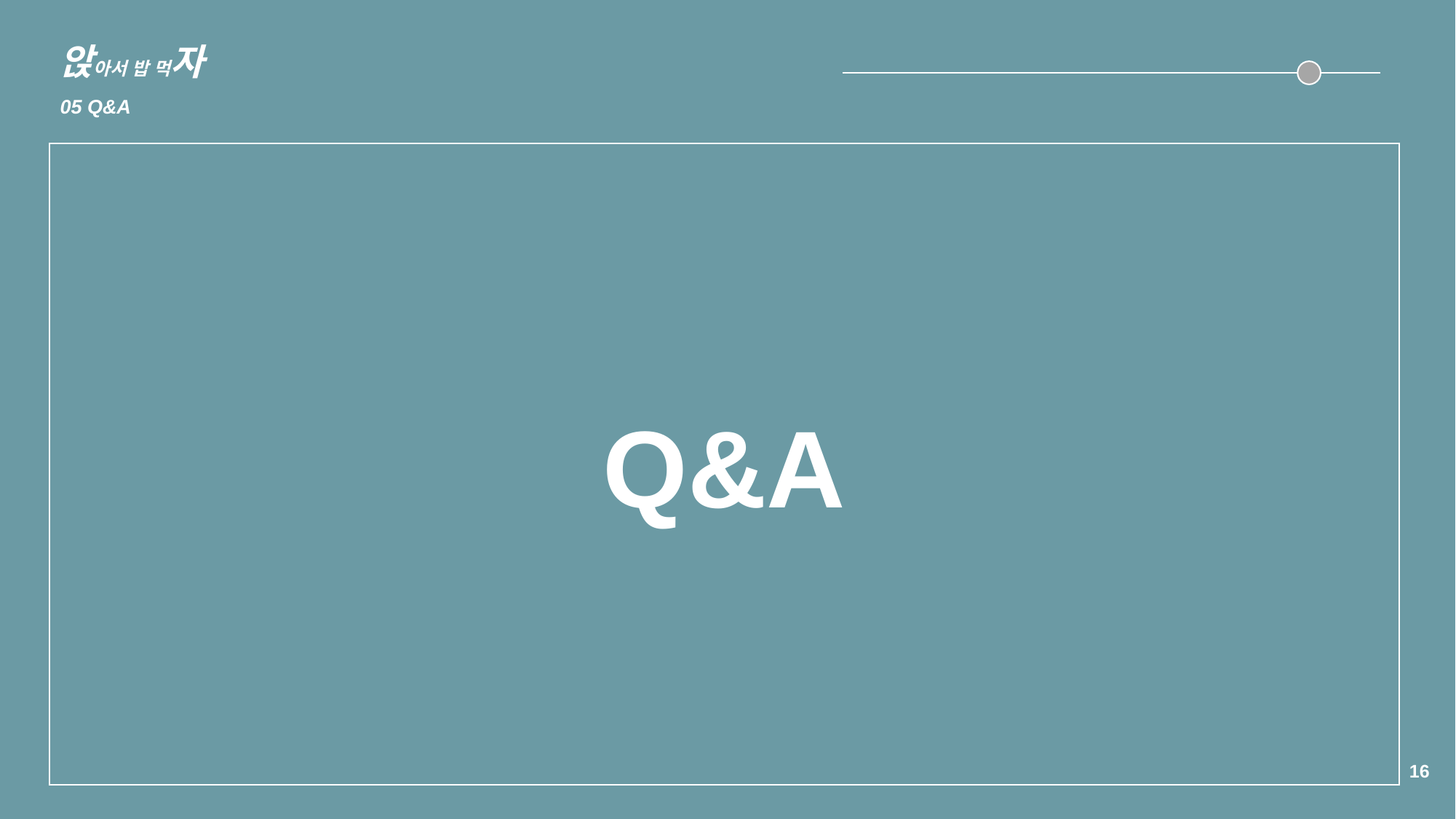

앉아서 밥 먹자
05 Q&A

Q&A
16